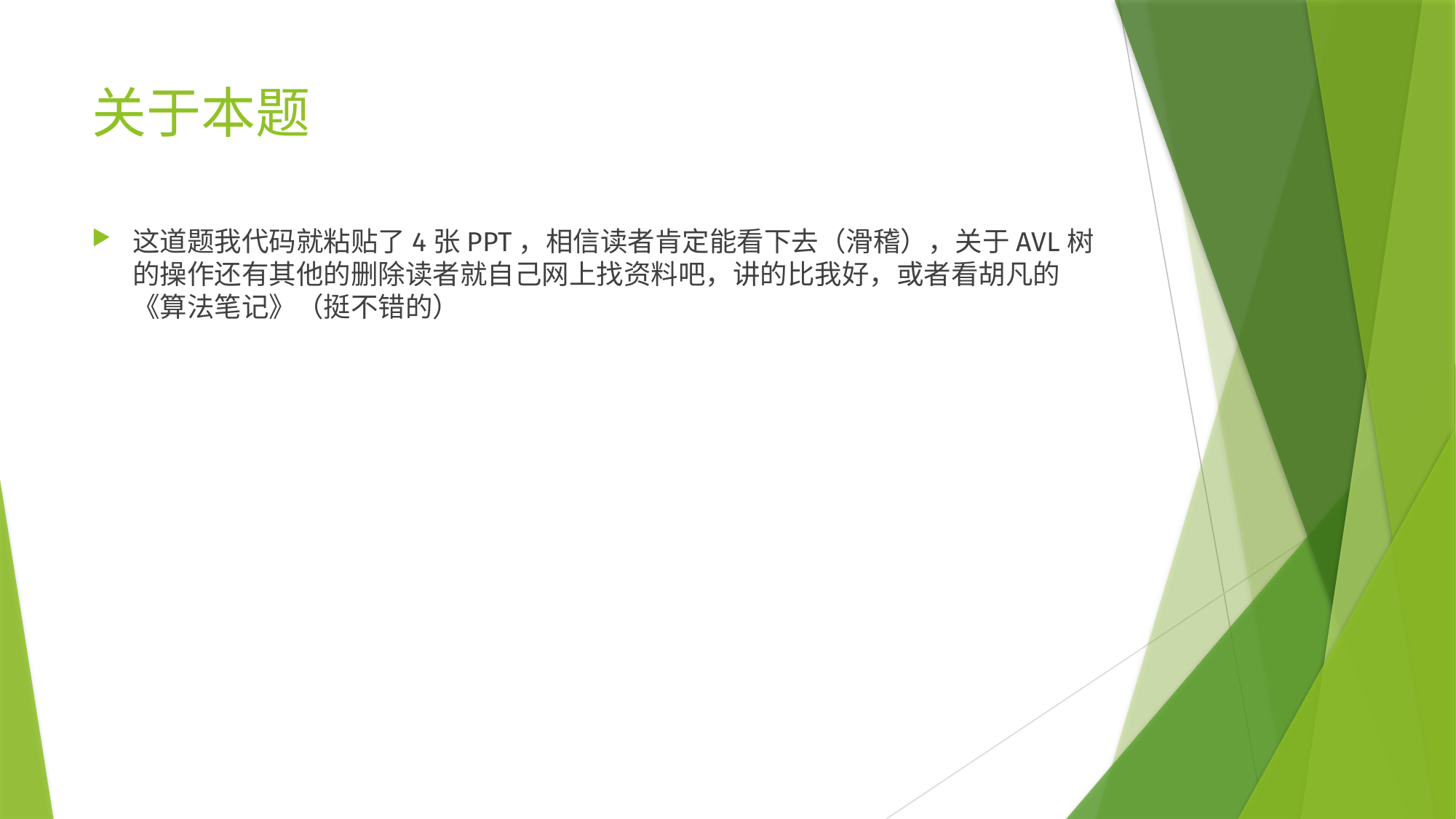

# 关于本题
这道题我代码就粘贴了4张PPT，相信读者肯定能看下去（滑稽），关于AVL树的操作还有其他的删除读者就自己网上找资料吧，讲的比我好，或者看胡凡的《算法笔记》（挺不错的）